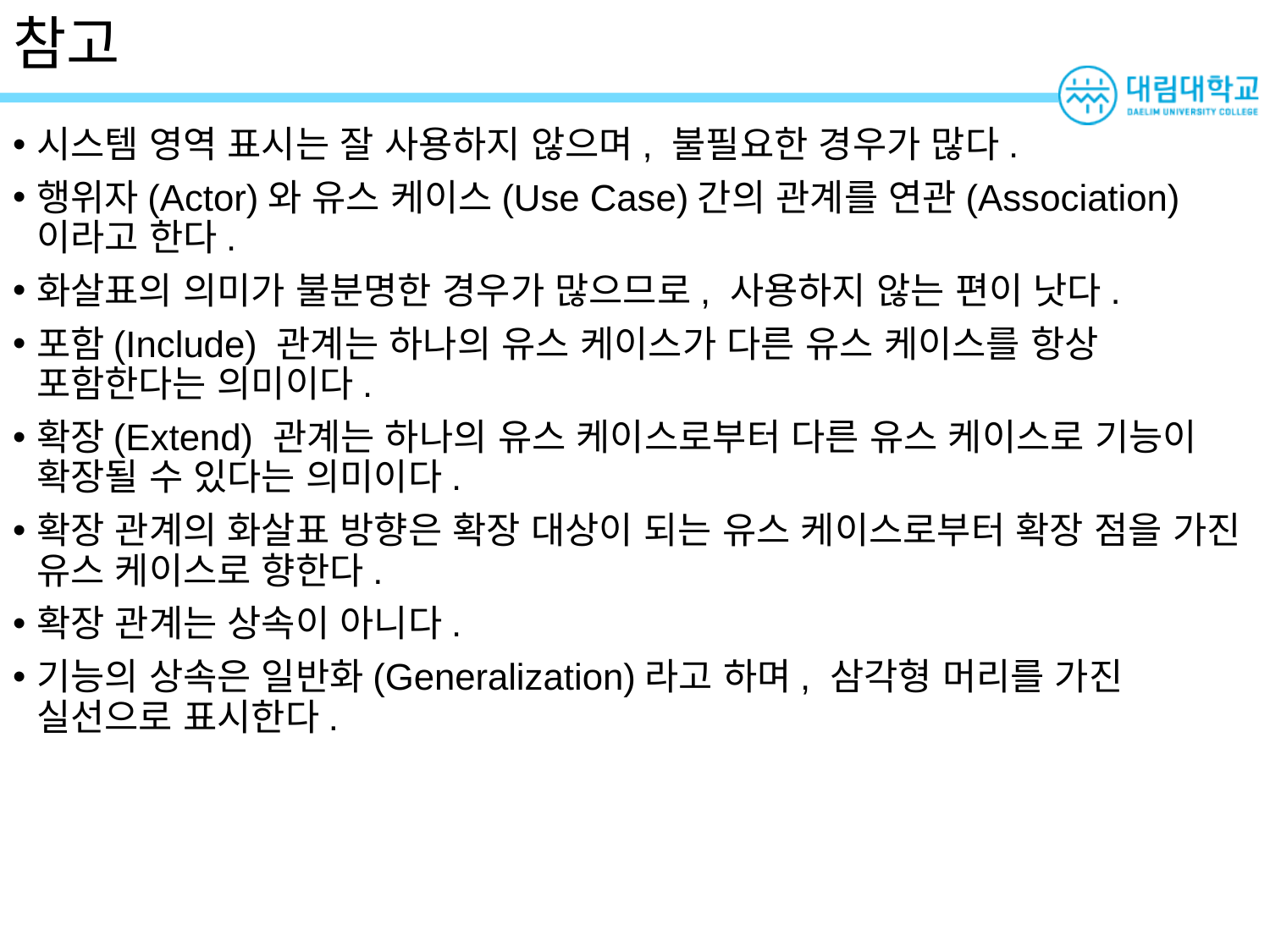

# 참고
시스템 영역 표시는 잘 사용하지 않으며, 불필요한 경우가 많다.
행위자(Actor)와 유스 케이스(Use Case)간의 관계를 연관(Association)이라고 한다.
화살표의 의미가 불분명한 경우가 많으므로, 사용하지 않는 편이 낫다.
포함(Include) 관계는 하나의 유스 케이스가 다른 유스 케이스를 항상 포함한다는 의미이다.
확장(Extend) 관계는 하나의 유스 케이스로부터 다른 유스 케이스로 기능이 확장될 수 있다는 의미이다.
확장 관계의 화살표 방향은 확장 대상이 되는 유스 케이스로부터 확장 점을 가진 유스 케이스로 향한다.
확장 관계는 상속이 아니다.
기능의 상속은 일반화(Generalization)라고 하며, 삼각형 머리를 가진 실선으로 표시한다.